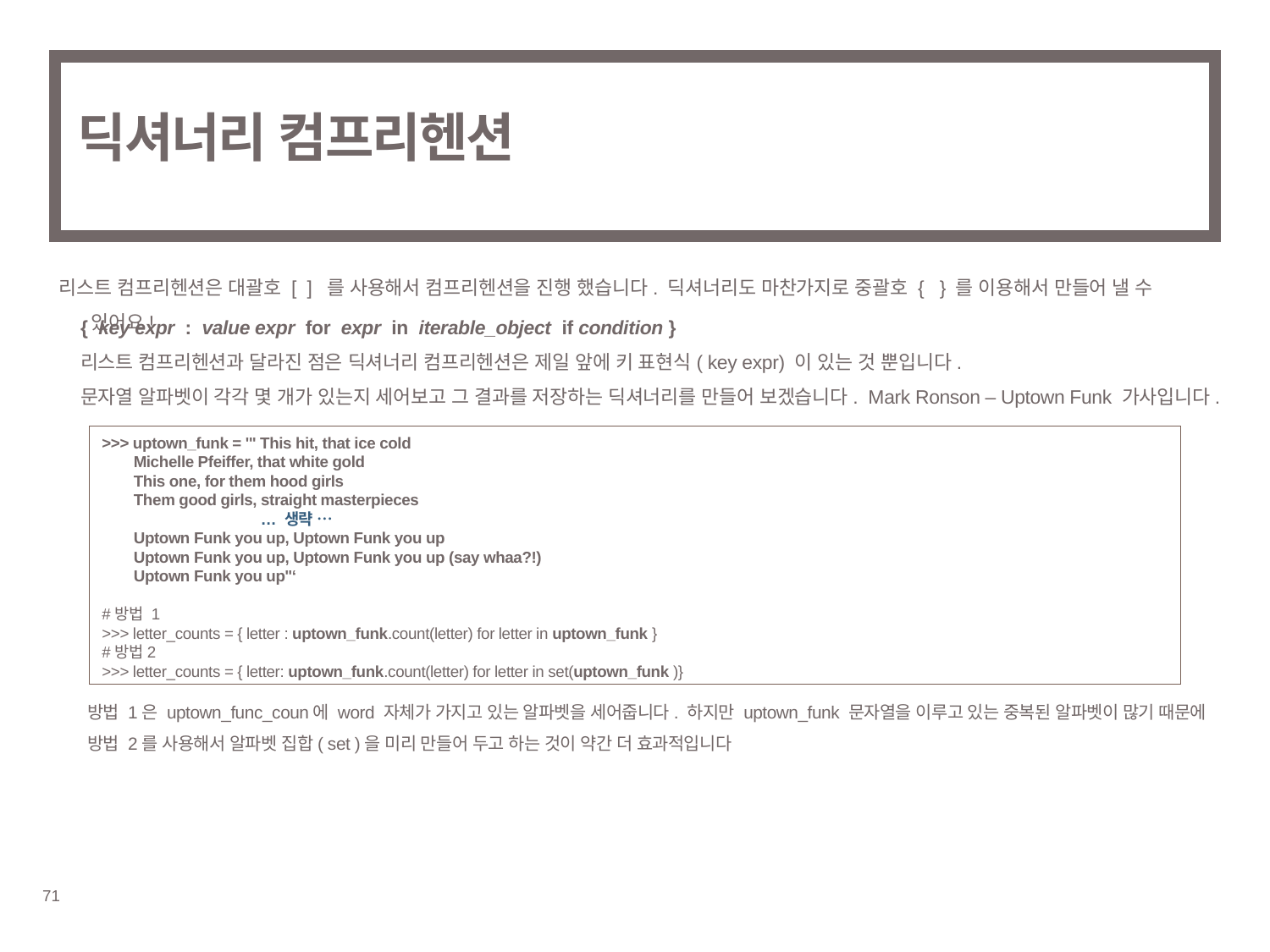

# 딕셔너리 컴프리헨션
리스트 컴프리헨션은 대괄호 [  ]  를 사용해서 컴프리헨션을 진행 했습니다. 딕셔너리도 마찬가지로 중괄호 {   } 를 이용해서 만들어 낼 수 있어요!
{  key expr  :  value expr  for  expr  in  iterable_object  if condition }
리스트 컴프리헨션과 달라진 점은 딕셔너리 컴프리헨션은 제일 앞에 키 표현식( key expr) 이 있는 것 뿐입니다.
문자열 알파벳이 각각 몇 개가 있는지 세어보고 그 결과를 저장하는 딕셔너리를 만들어 보겠습니다.  Mark Ronson – Uptown Funk 가사입니다.
>>> uptown_funk = ''' This hit, that ice cold
Michelle Pfeiffer, that white gold
This one, for them hood girls
Them good girls, straight masterpieces
	… 생략 …
Uptown Funk you up, Uptown Funk you up
Uptown Funk you up, Uptown Funk you up (say whaa?!)
Uptown Funk you up''‘

#방법 1
>>> letter_counts = { letter : uptown_funk.count(letter) for letter in uptown_funk }
#방법2
>>> letter_counts = { letter: uptown_funk.count(letter) for letter in set(uptown_funk )}

방법 1은 uptown_func_coun에 word 자체가 가지고 있는 알파벳을 세어줍니다. 하지만 uptown_funk 문자열을 이루고 있는 중복된 알파벳이 많기 때문에
방법 2를 사용해서 알파벳 집합( set )을 미리 만들어 두고 하는 것이 약간 더 효과적입니다